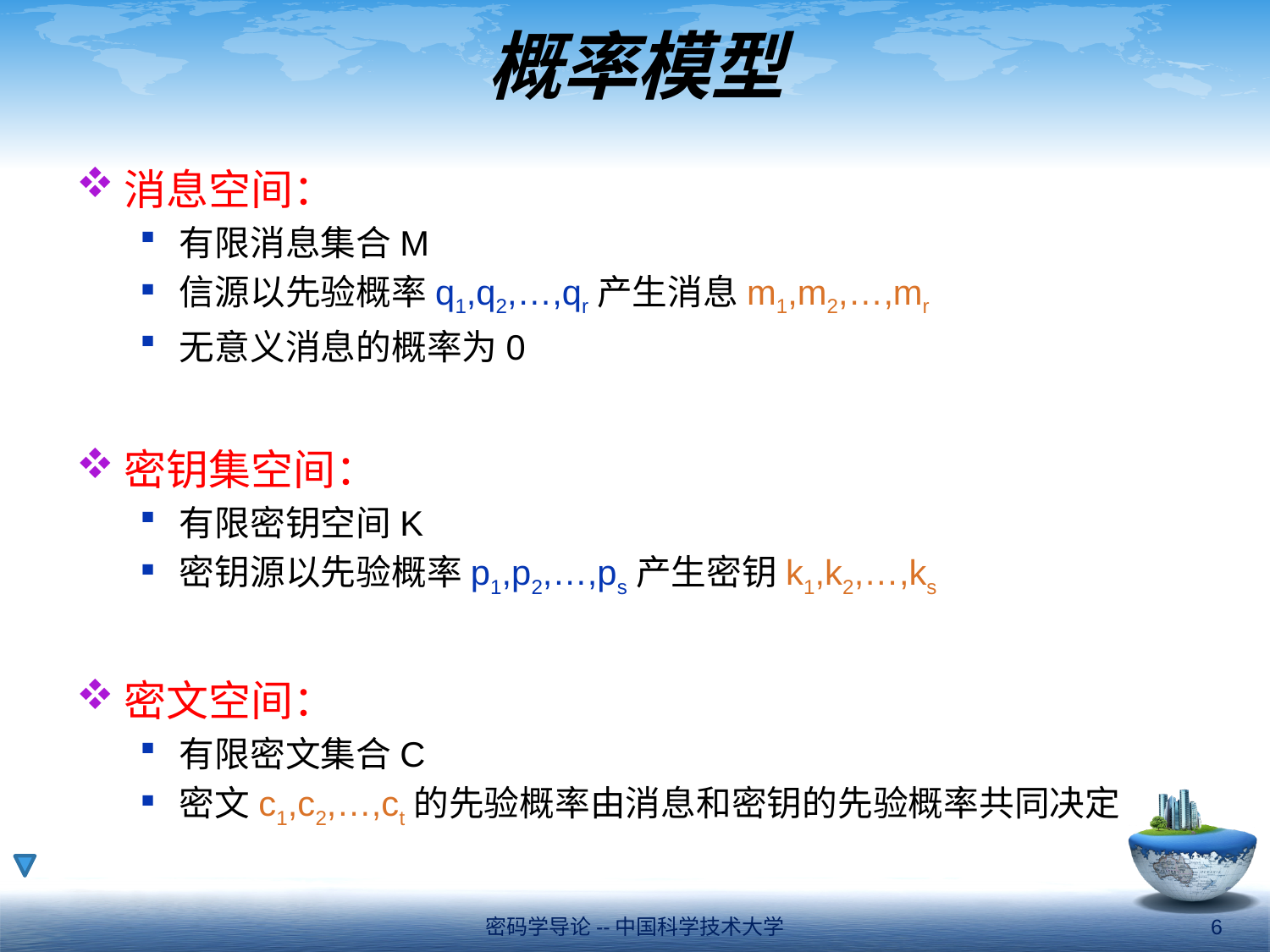

# 概率模型
消息空间：
有限消息集合M
信源以先验概率q1,q2,…,qr产生消息m1,m2,…,mr
无意义消息的概率为0

密钥集空间：
有限密钥空间K
密钥源以先验概率p1,p2,…,ps产生密钥k1,k2,…,ks

密文空间：
有限密文集合C
密文c1,c2,…,ct的先验概率由消息和密钥的先验概率共同决定

密码学导论--中国科学技术大学
6